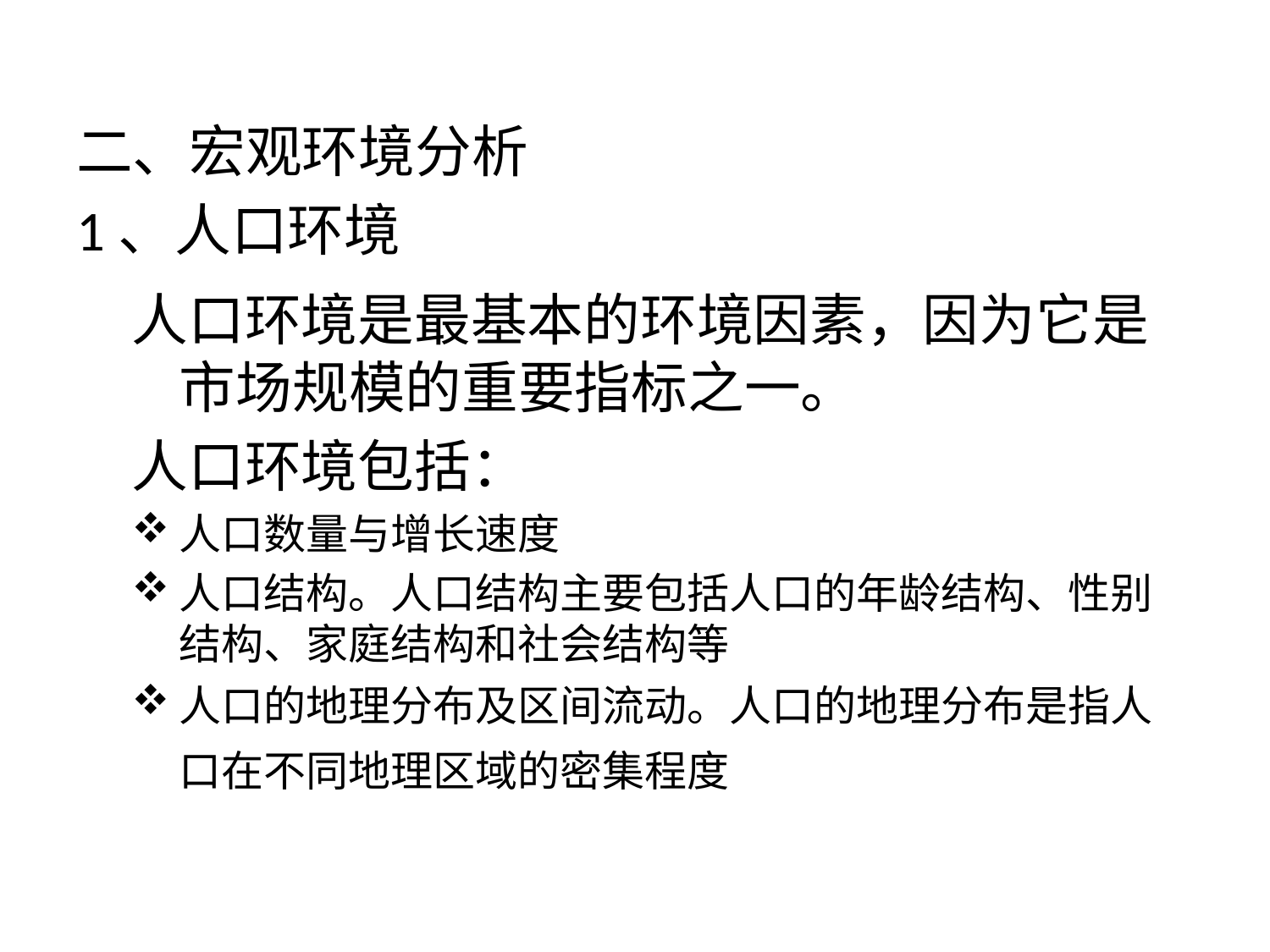

二、宏观环境分析
1、人口环境

人口环境是最基本的环境因素，因为它是市场规模的重要指标之一。
人口环境包括：
人口数量与增长速度
人口结构。人口结构主要包括人口的年龄结构、性别结构、家庭结构和社会结构等
人口的地理分布及区间流动。人口的地理分布是指人口在不同地理区域的密集程度